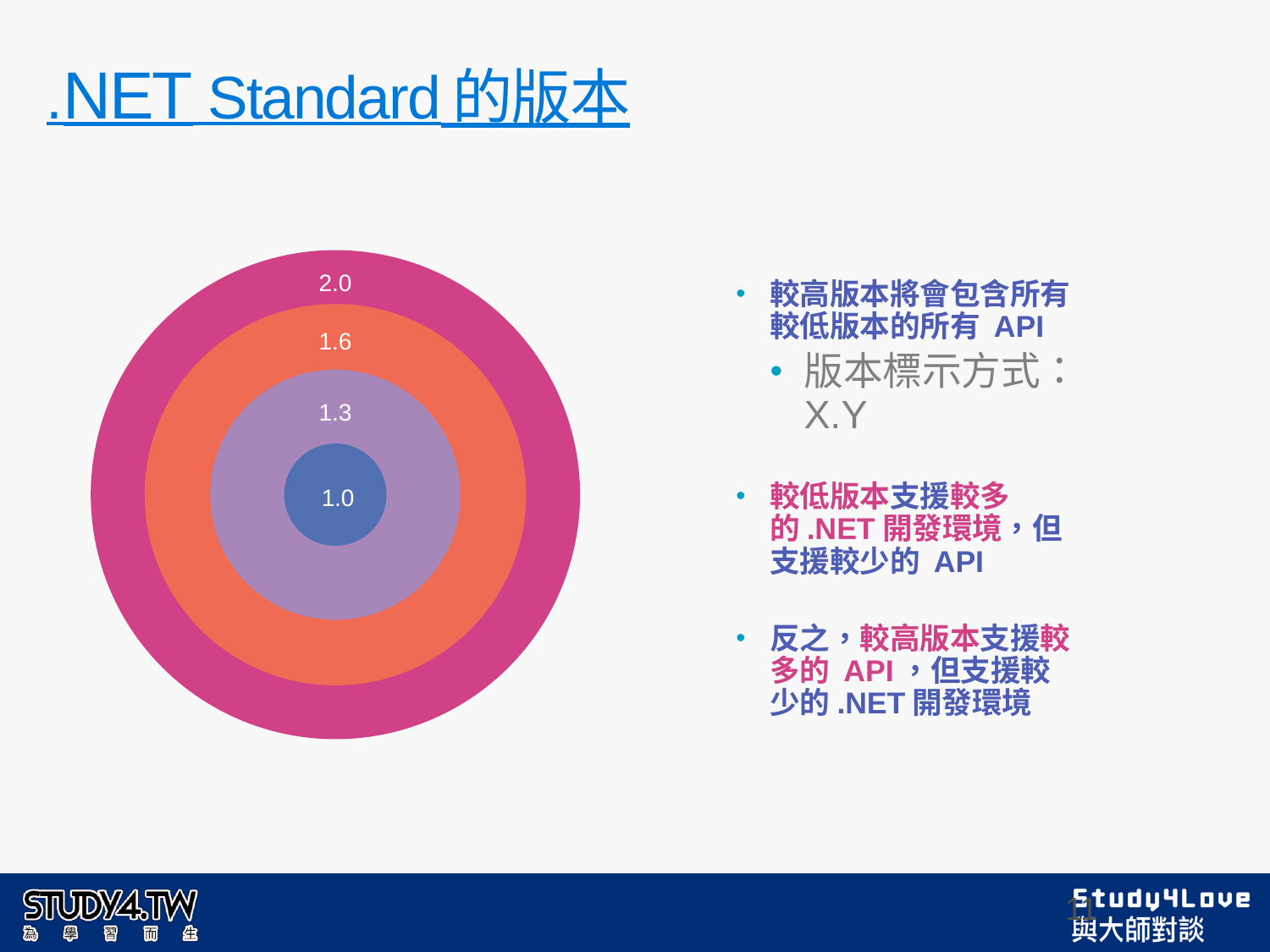

# .NET Standard 的版本

2.0
較高版本將會包含所有較低版本的所有 API
版本標示方式：X.Y

較低版本支援較多的.NET開發環境，但支援較少的 API

反之，較高版本支援較多的 API，但支援較少的.NET開發環境

1.6

1.3

1.0
11